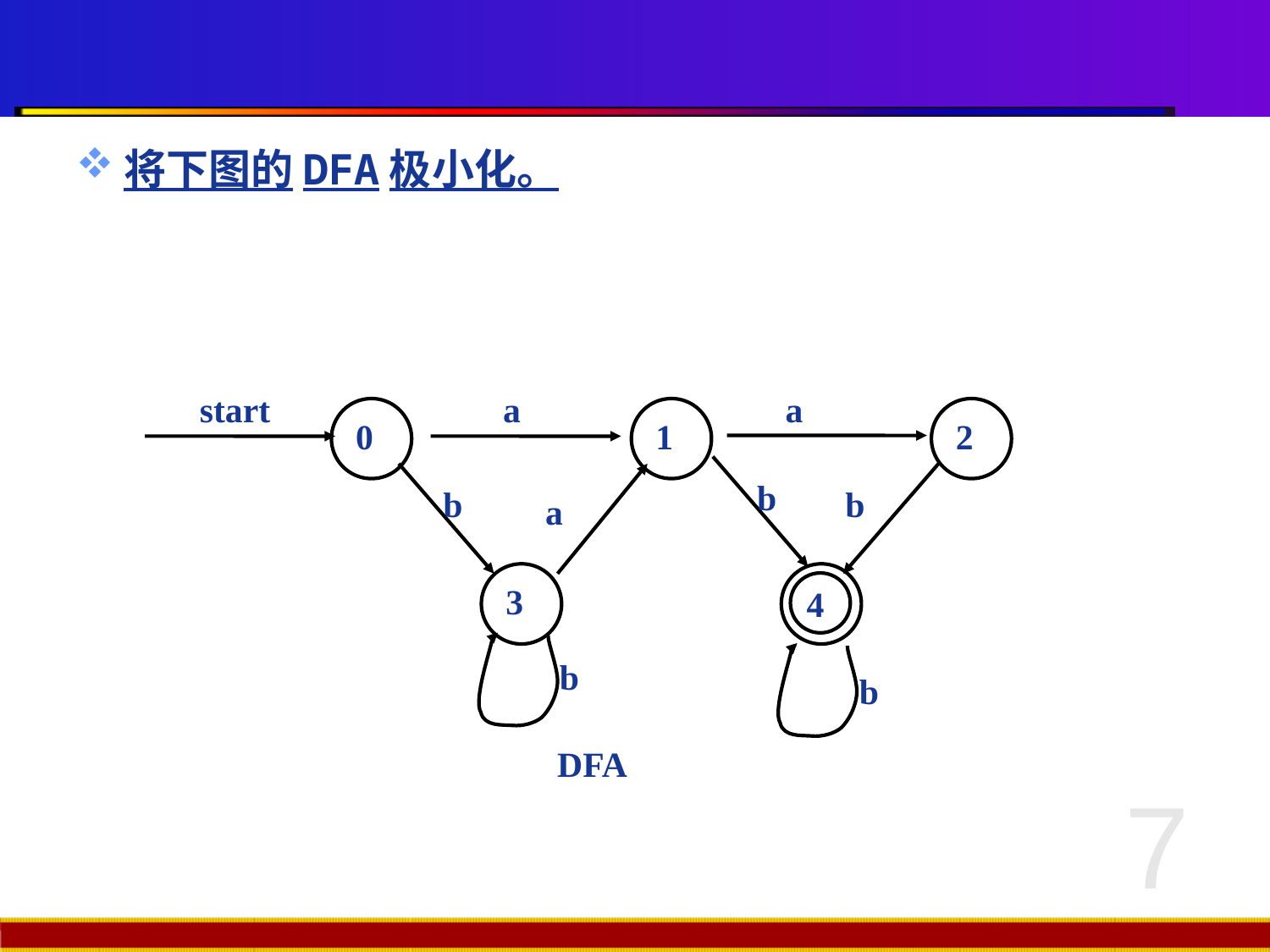

#
将下图的DFA极小化。
start
a
a
0
1
2

b
b
b
a
3

4

b
b
DFA
7